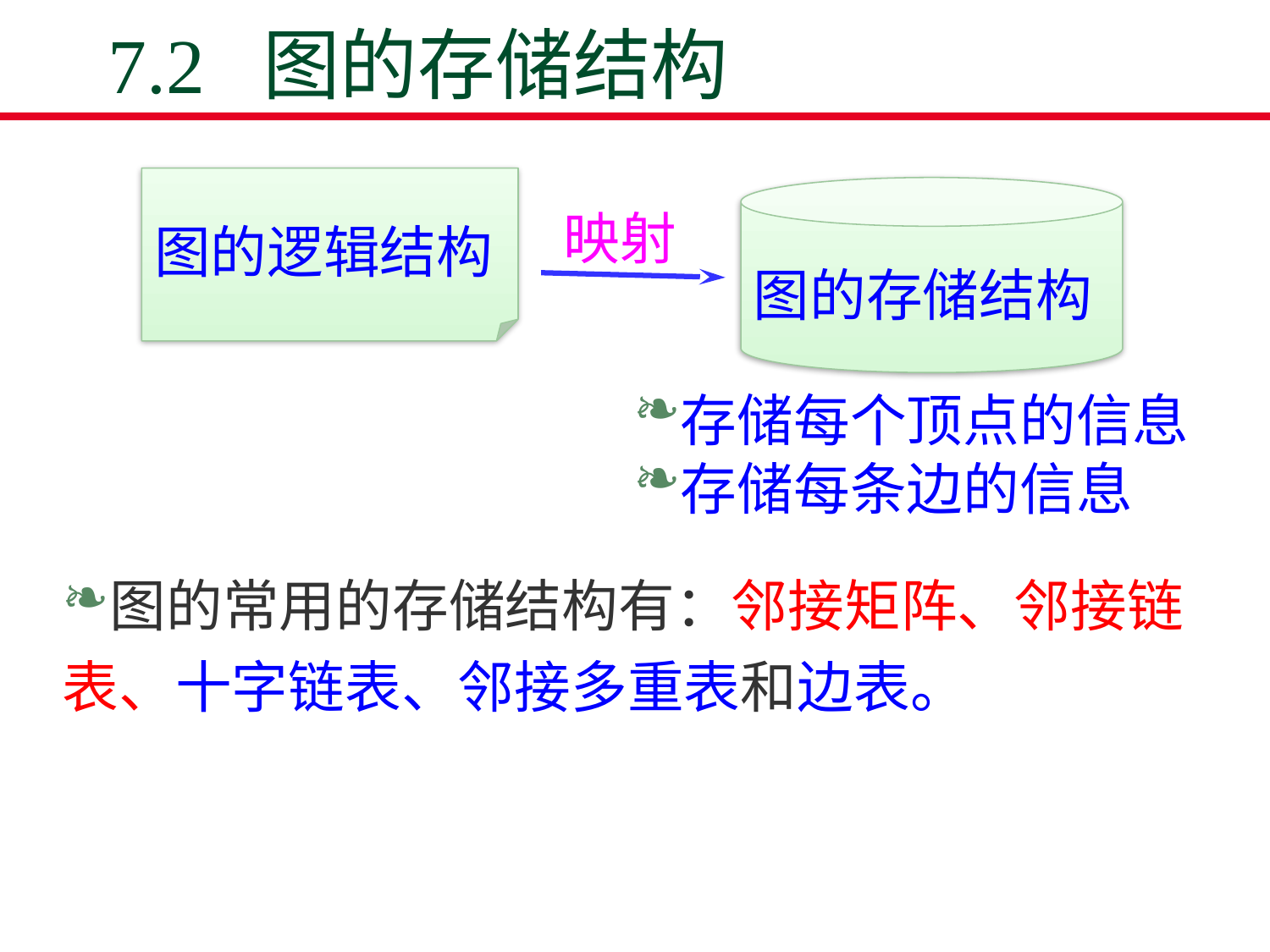

# 7.2  图的存储结构
图的逻辑结构
图的存储结构
映射

存储每个顶点的信息
存储每条边的信息
图的常用的存储结构有：邻接矩阵、邻接链表、十字链表、邻接多重表和边表。